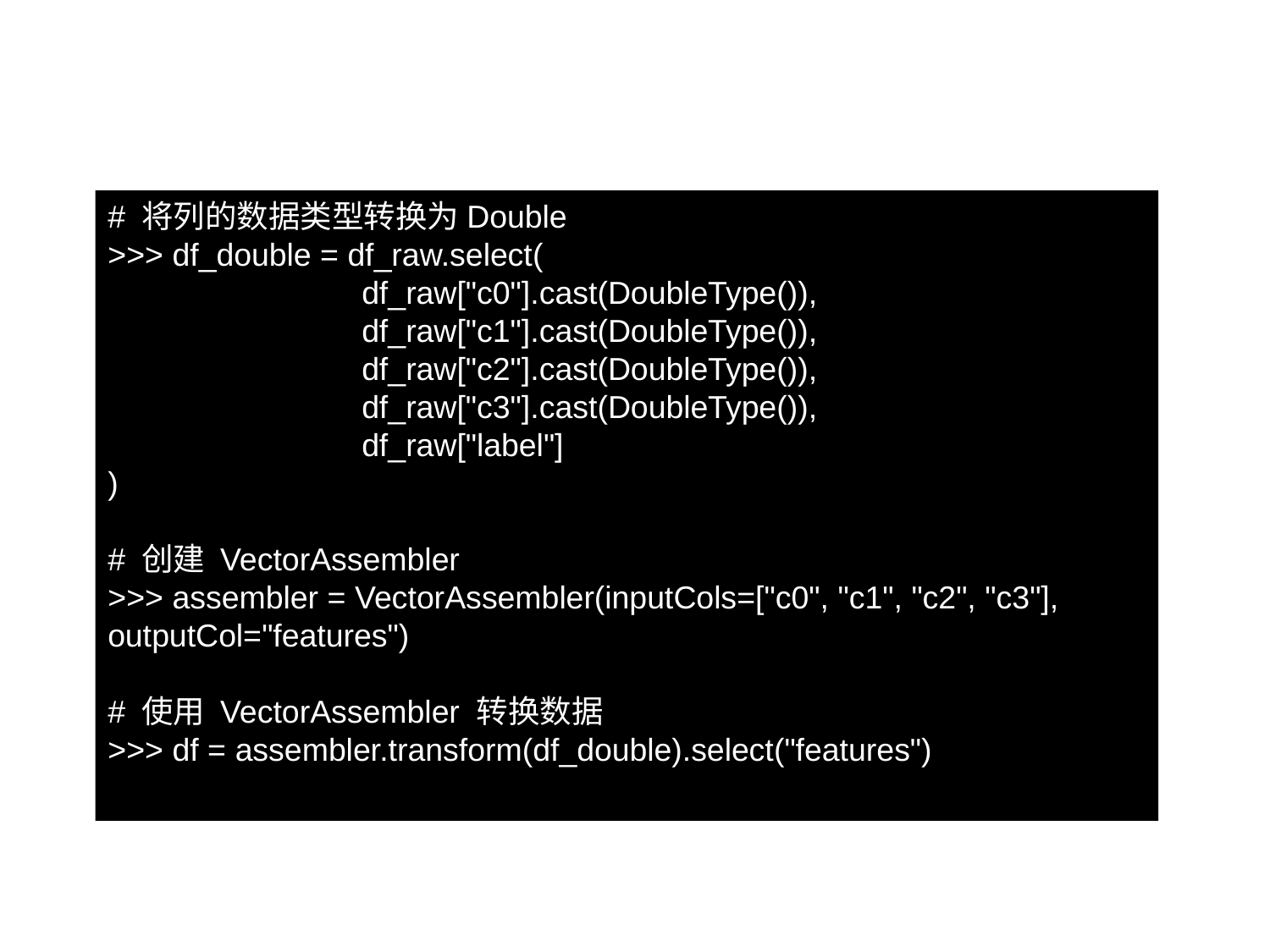

# 将列的数据类型转换为Double
>>> df_double = df_raw.select(
    		df_raw["c0"].cast(DoubleType()),
    		df_raw["c1"].cast(DoubleType()),
    		df_raw["c2"].cast(DoubleType()),
    		df_raw["c3"].cast(DoubleType()),
    		df_raw["label"]
)

# 创建 VectorAssembler
>>> assembler = VectorAssembler(inputCols=["c0", "c1", "c2", "c3"], outputCol="features")

# 使用 VectorAssembler 转换数据
>>> df = assembler.transform(df_double).select("features")